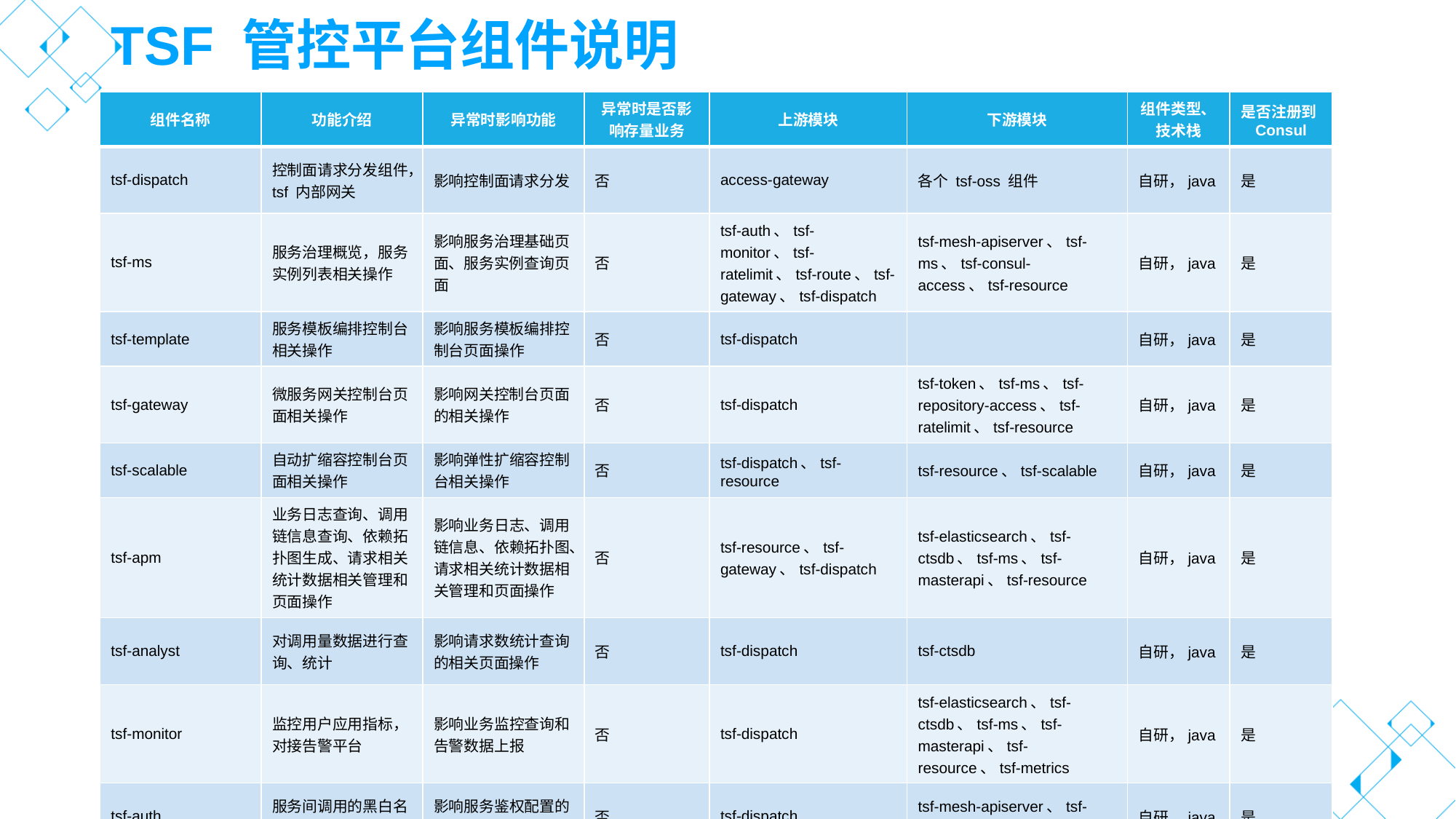

# TSF 管控平台组件说明
| 组件名称 | 功能介绍 | 异常时影响功能 | 异常时是否影响存量业务 | 上游模块 | 下游模块 | 组件类型、技术栈 | 是否注册到Consul |
| --- | --- | --- | --- | --- | --- | --- | --- |
| tsf-dispatch | 控制面请求分发组件，tsf 内部网关 | 影响控制面请求分发 | 否 | access-gateway | 各个 tsf-oss 组件 | 自研，java | 是 |
| tsf-ms | 服务治理概览，服务实例列表相关操作 | 影响服务治理基础页面、服务实例查询页面 | 否 | tsf-auth、tsf-monitor、tsf-ratelimit、tsf-route、tsf-gateway、tsf-dispatch | tsf-mesh-apiserver、tsf-ms、tsf-consul-access、tsf-resource | 自研，java | 是 |
| tsf-template | 服务模板编排控制台相关操作 | 影响服务模板编排控制台页面操作 | 否 | tsf-dispatch |  | 自研，java | 是 |
| tsf-gateway | 微服务网关控制台页面相关操作 | 影响网关控制台页面的相关操作 | 否 | tsf-dispatch | tsf-token、tsf-ms、tsf-repository-access、tsf-ratelimit、tsf-resource | 自研，java | 是 |
| tsf-scalable | 自动扩缩容控制台页面相关操作 | 影响弹性扩缩容控制台相关操作 | 否 | tsf-dispatch、tsf-resource | tsf-resource、tsf-scalable | 自研，java | 是 |
| tsf-apm | 业务日志查询、调用链信息查询、依赖拓扑图生成、请求相关统计数据相关管理和页面操作 | 影响业务日志、调用链信息、依赖拓扑图、请求相关统计数据相关管理和页面操作 | 否 | tsf-resource、tsf-gateway、tsf-dispatch | tsf-elasticsearch、tsf-ctsdb、tsf-ms、tsf-masterapi、tsf-resource | 自研，java | 是 |
| tsf-analyst | 对调用量数据进行查询、统计 | 影响请求数统计查询的相关页面操作 | 否 | tsf-dispatch | tsf-ctsdb | 自研，java | 是 |
| tsf-monitor | 监控用户应用指标，对接告警平台 | 影响业务监控查询和告警数据上报 | 否 | tsf-dispatch | tsf-elasticsearch、tsf-ctsdb、tsf-ms、tsf-masterapi、tsf-resource、tsf-metrics | 自研，java | 是 |
| tsf-auth | 服务间调用的黑白名单设置，管理页面 | 影响服务鉴权配置的查看和管理 | 否 | tsf-dispatch | tsf-mesh-apiserver、tsf-ms、tsf-consul-access | 自研，java | 是 |